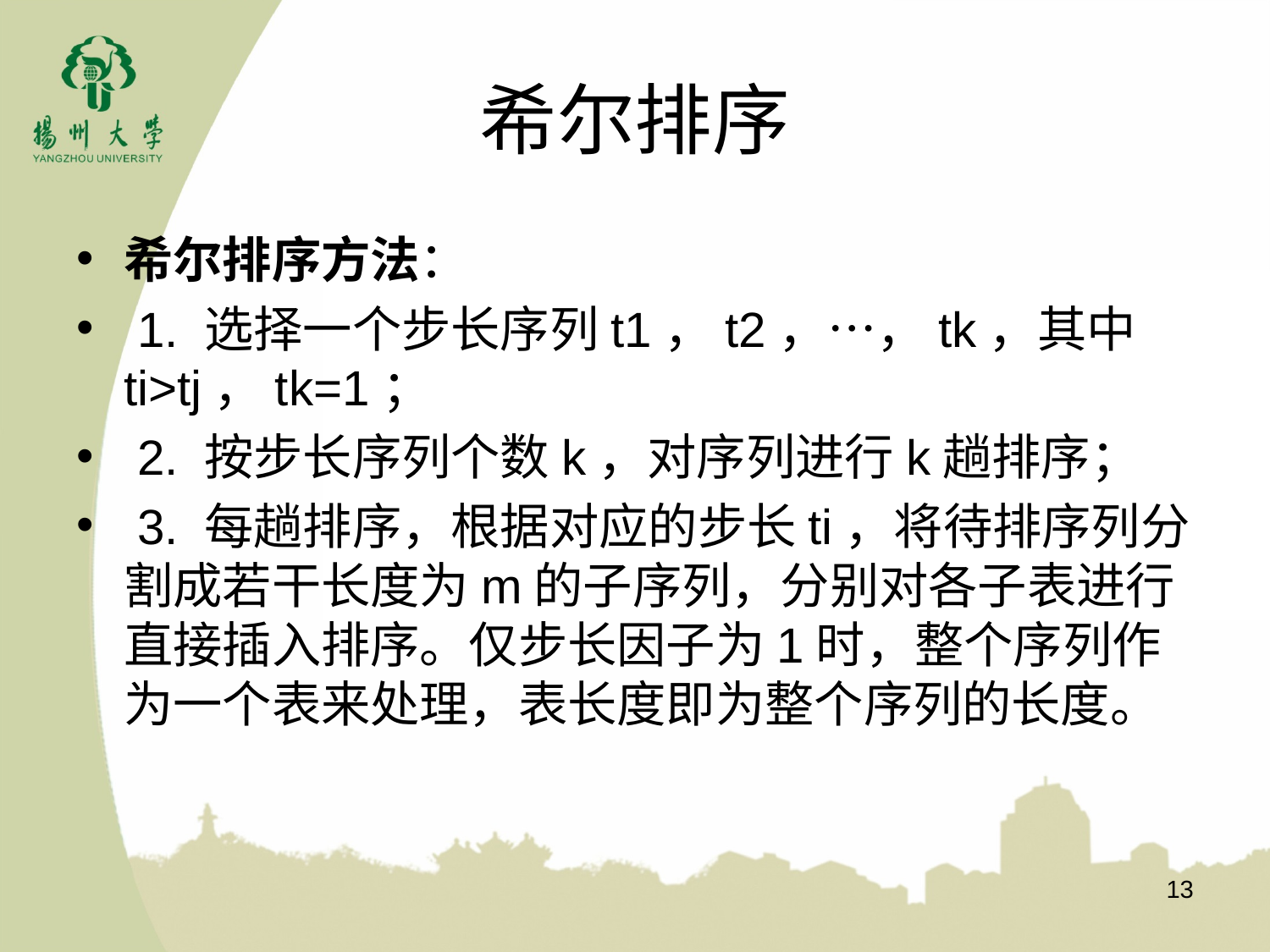

# 希尔排序
希尔排序方法：
 1. 选择一个步长序列t1，t2，…，tk，其中ti>tj，tk=1；
 2. 按步长序列个数k，对序列进行k趟排序；
 3. 每趟排序，根据对应的步长ti，将待排序列分割成若干长度为m的子序列，分别对各子表进行直接插入排序。仅步长因子为1时，整个序列作为一个表来处理，表长度即为整个序列的长度。
13